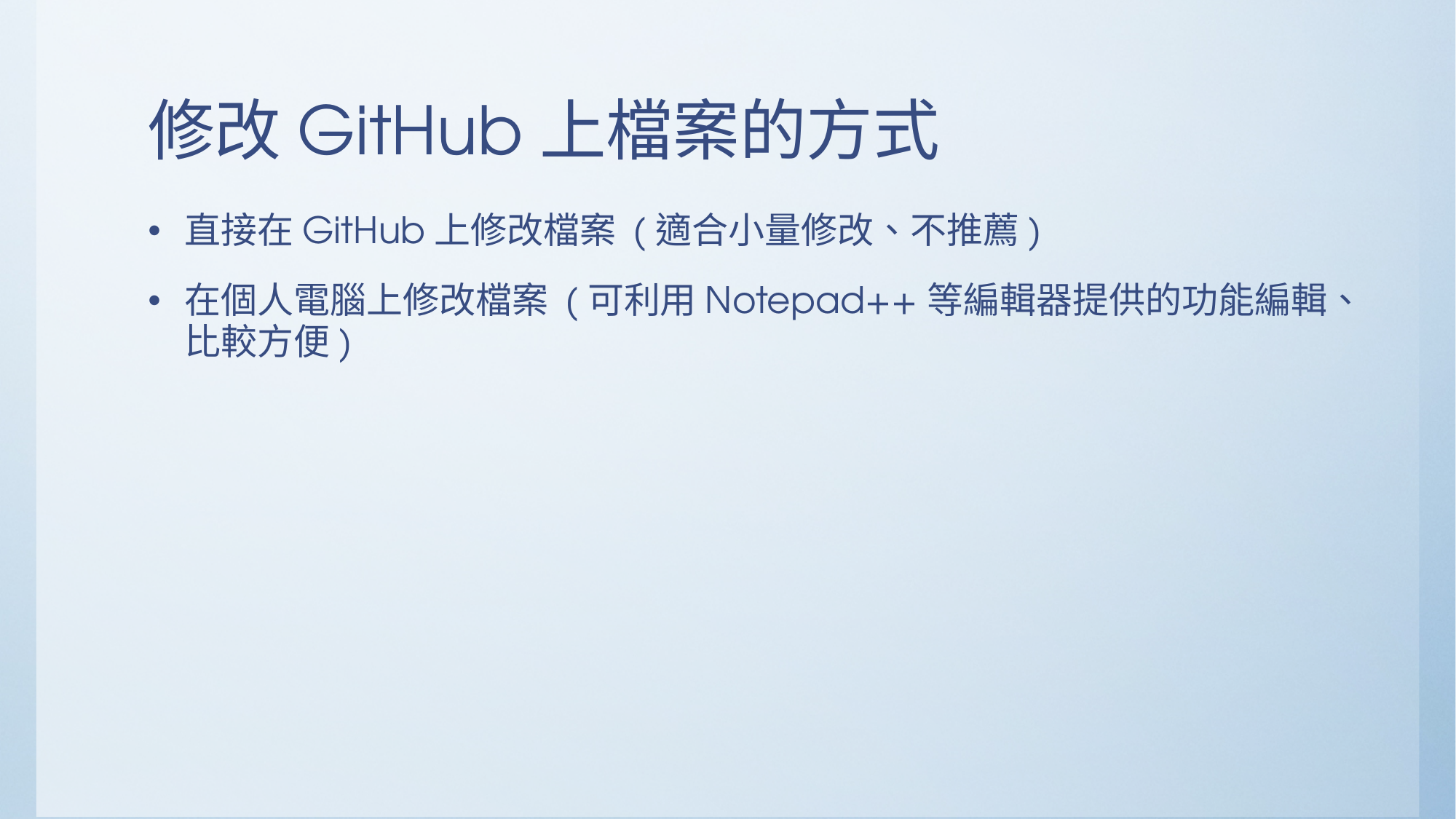

# 修改GitHub上檔案的方式
直接在GitHub上修改檔案 (適合小量修改、不推薦)
在個人電腦上修改檔案 (可利用Notepad++等編輯器提供的功能編輯、比較方便)